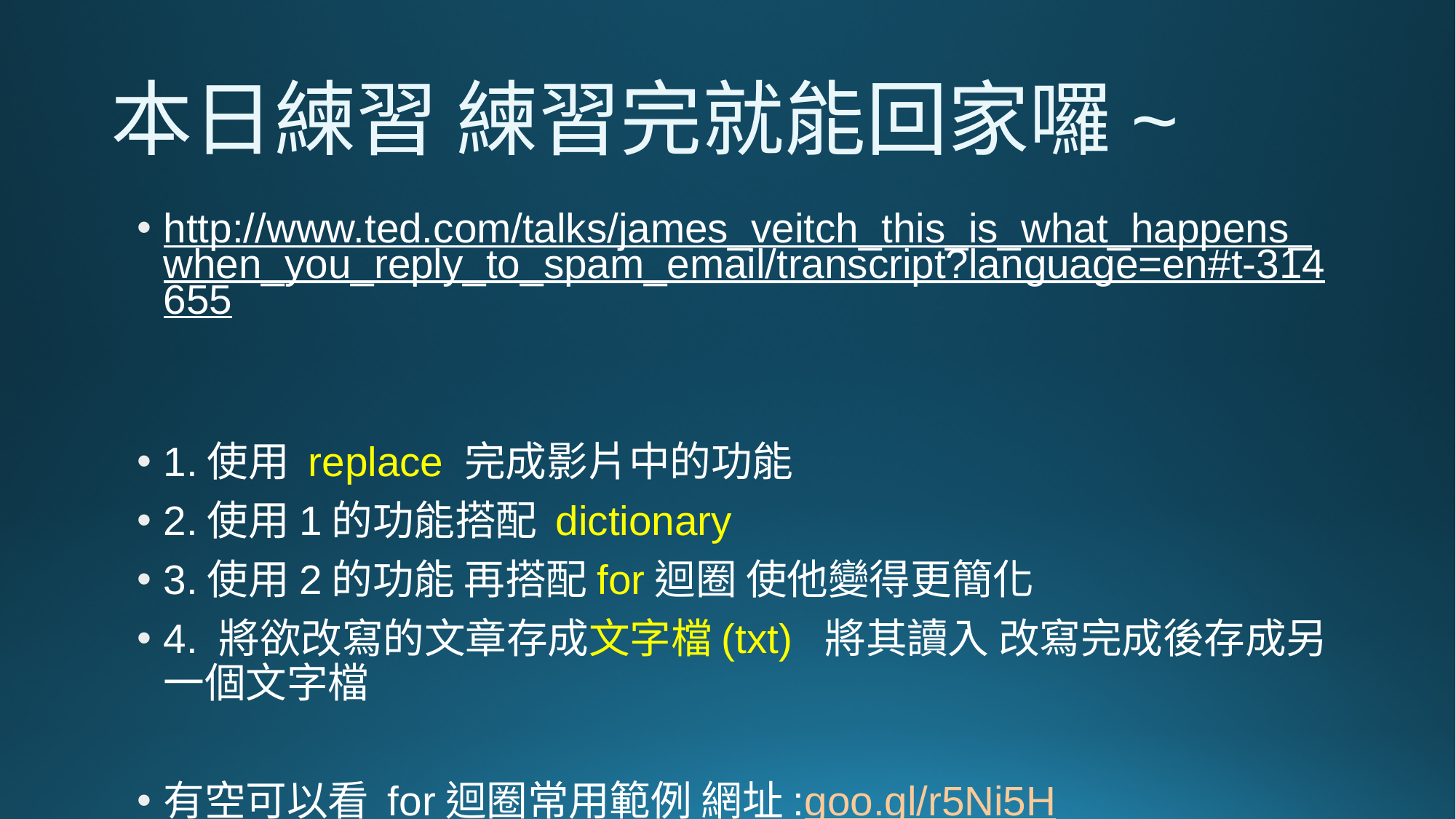

# 本日練習 練習完就能回家囉~
http://www.ted.com/talks/james_veitch_this_is_what_happens_when_you_reply_to_spam_email/transcript?language=en#t-314655

1.使用 replace 完成影片中的功能
2.使用1的功能搭配 dictionary
3.使用2的功能 再搭配for迴圈 使他變得更簡化
4. 將欲改寫的文章存成文字檔(txt)  將其讀入 改寫完成後存成另一個文字檔

有空可以看 for迴圈常用範例 網址:goo.gl/r5Ni5H